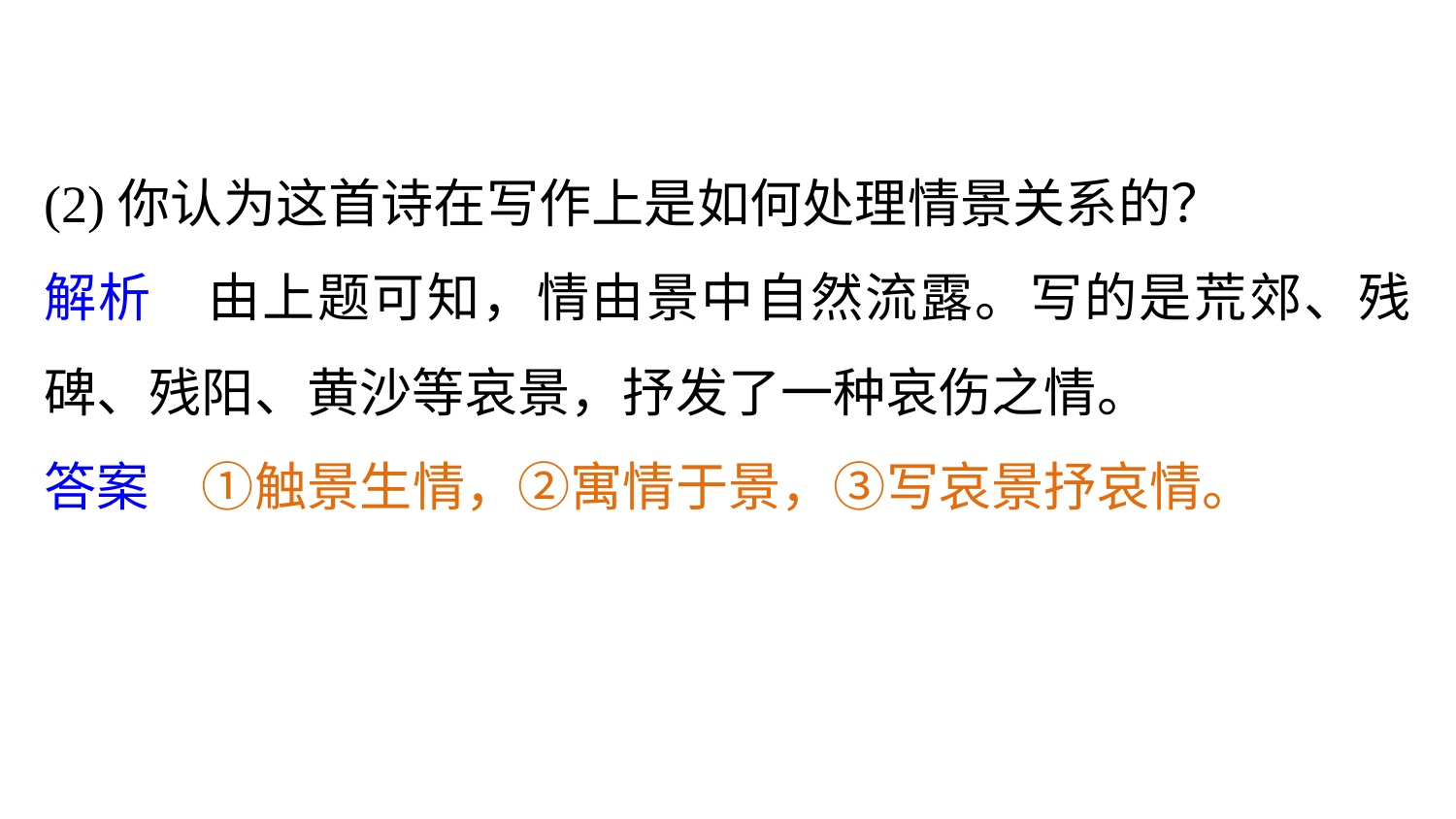

(2)你认为这首诗在写作上是如何处理情景关系的？
解析　由上题可知，情由景中自然流露。写的是荒郊、残碑、残阳、黄沙等哀景，抒发了一种哀伤之情。
答案　①触景生情，②寓情于景，③写哀景抒哀情。